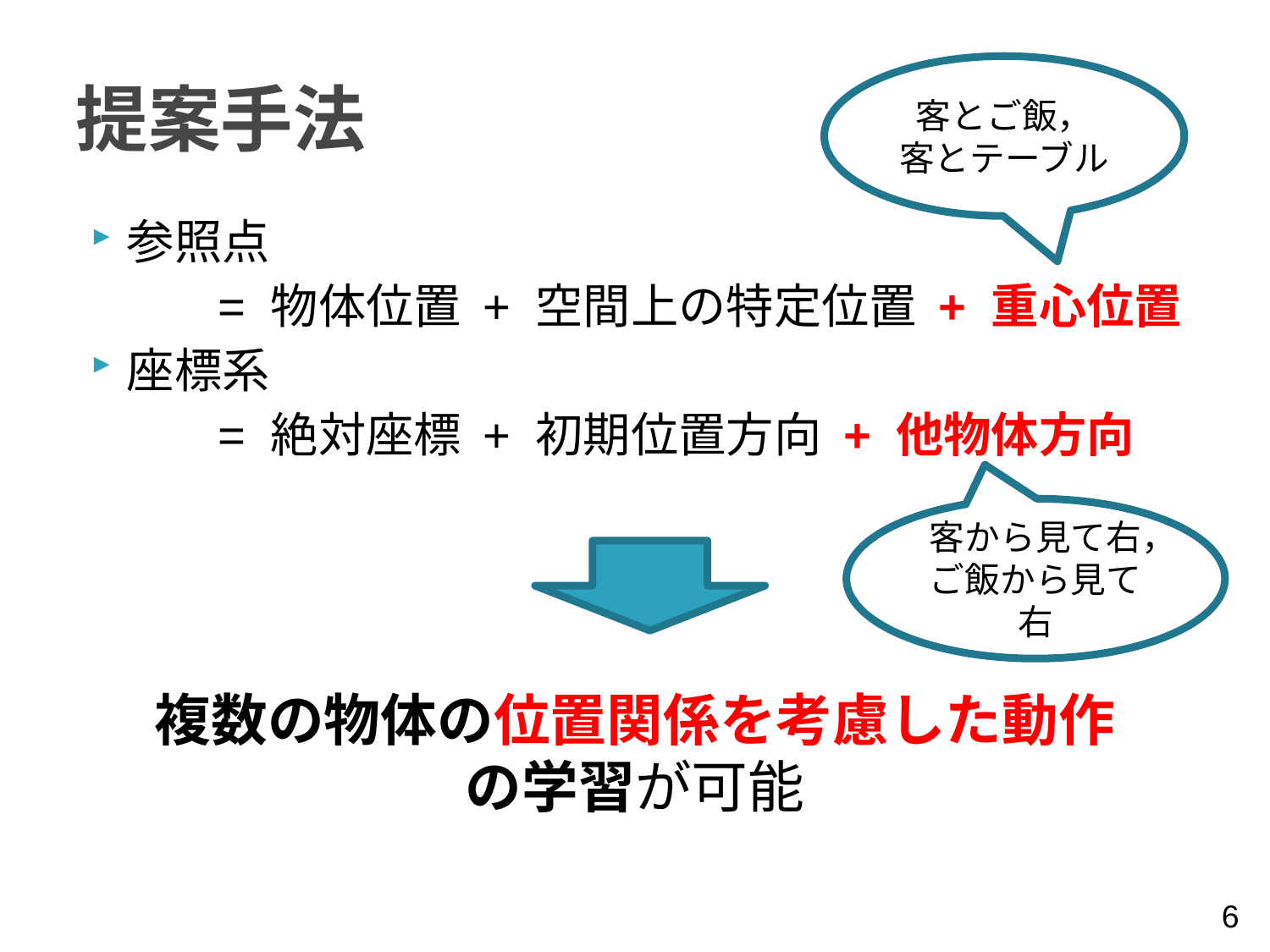

# 提案手法
客とご飯，
客とテーブル
参照点
	= 物体位置 + 空間上の特定位置 + 重心位置
座標系
	= 絶対座標 + 初期位置方向 + 他物体方向

客から見て右，
ご飯から見て右

複数の物体の位置関係を考慮した動作
の学習が可能
6